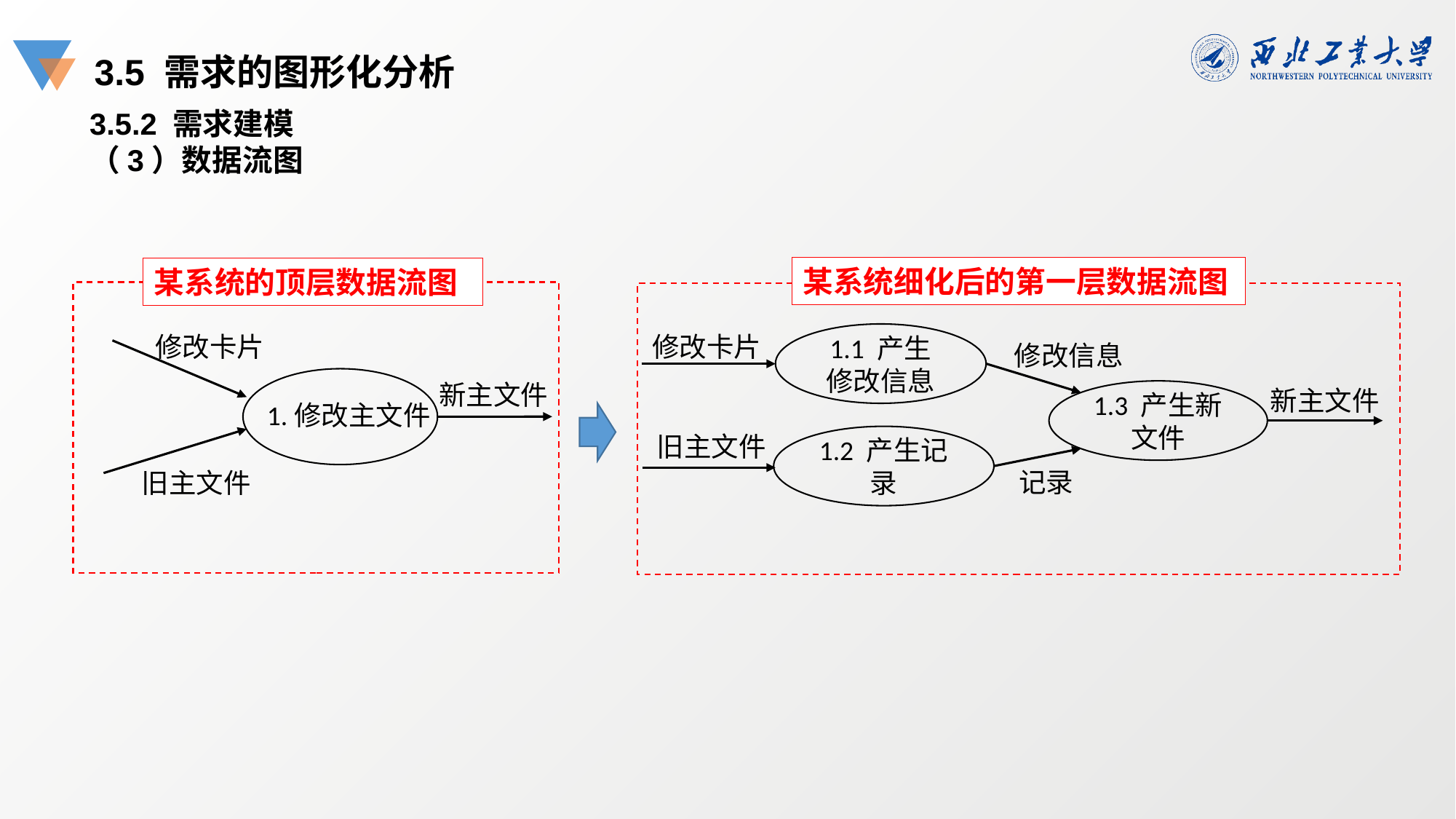

3.5 需求的图形化分析
3.5.2 需求建模
（3）数据流图
某系统细化后的第一层数据流图
某系统的顶层数据流图

1.1 产生修改信息
修改卡片
修改卡片
修改信息

新主文件
新主文件
1.3 产生新文件
1.修改主文件

旧主文件
1.2 产生记录
记录
旧主文件

14